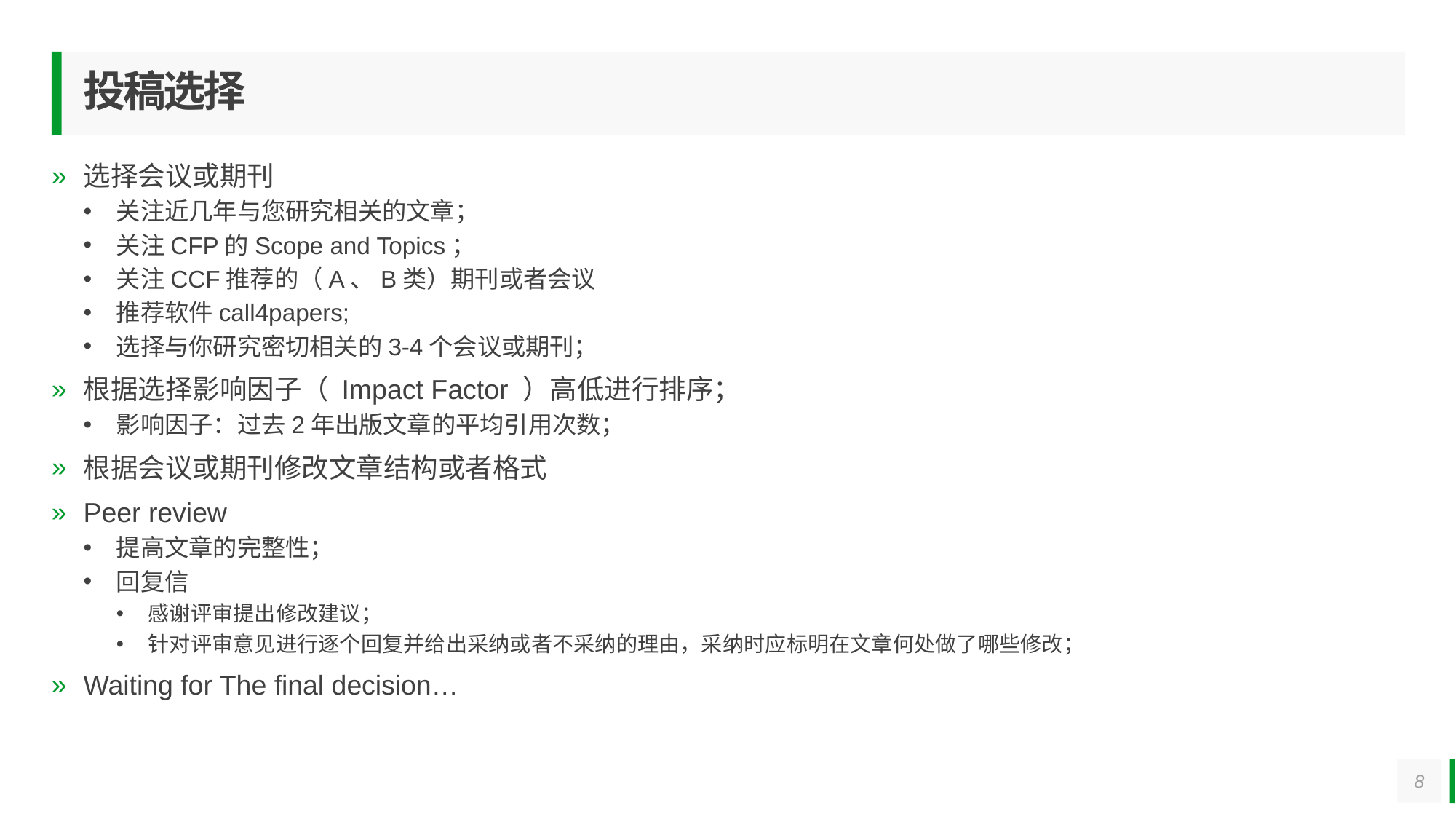

# 投稿选择
选择会议或期刊
关注近几年与您研究相关的文章；
关注CFP的Scope and Topics；
关注CCF推荐的（A、B类）期刊或者会议
推荐软件call4papers;
选择与你研究密切相关的3-4个会议或期刊；
根据选择影响因子（ Impact Factor ）高低进行排序；
影响因子：过去2年出版文章的平均引用次数；
根据会议或期刊修改文章结构或者格式
Peer review
提高文章的完整性；
回复信
感谢评审提出修改建议；
针对评审意见进行逐个回复并给出采纳或者不采纳的理由，采纳时应标明在文章何处做了哪些修改；
Waiting for The final decision…
8